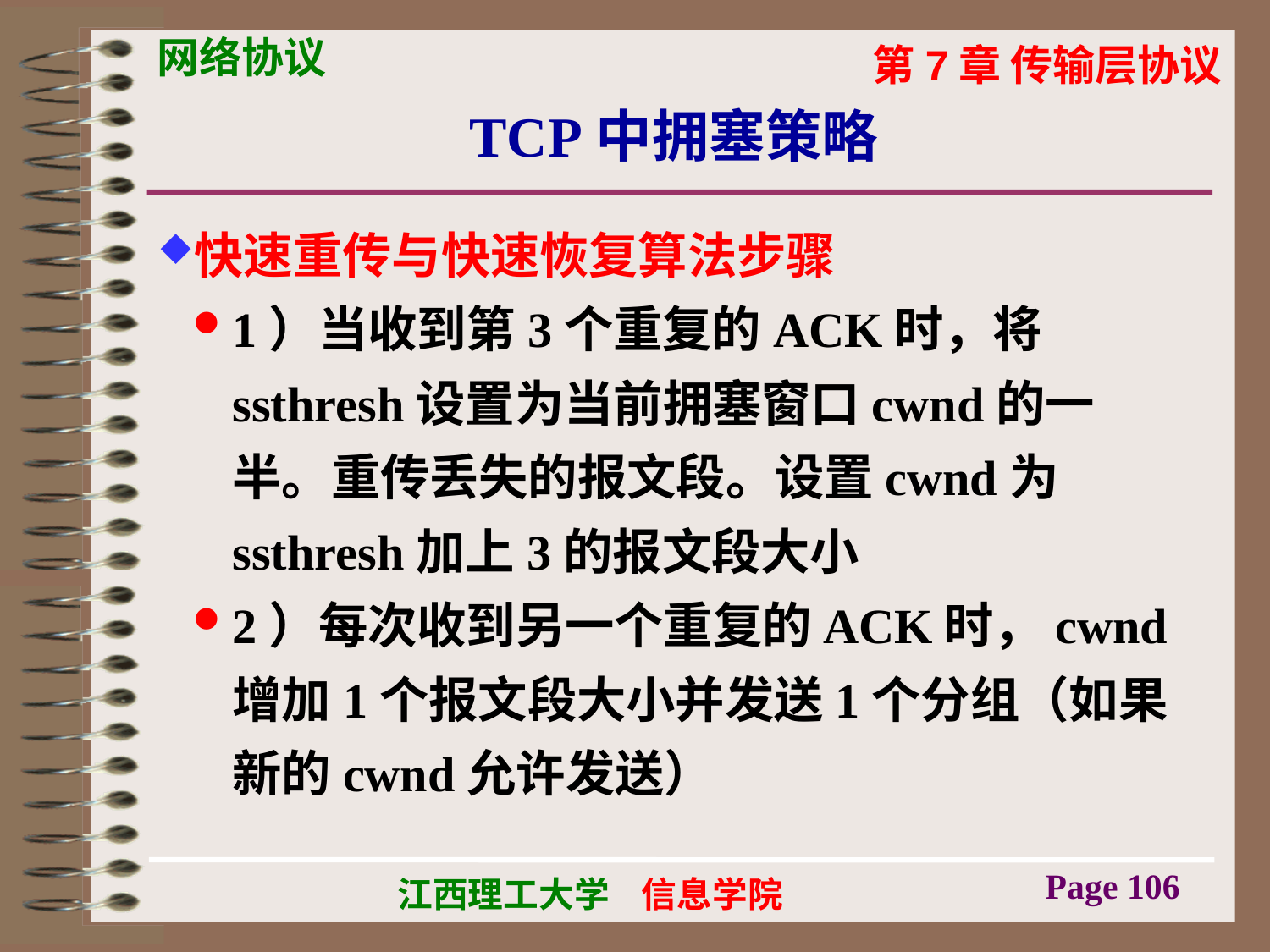

# TCP中拥塞策略
快速重传与快速恢复算法步骤
1）当收到第3个重复的ACK时，将ssthresh设置为当前拥塞窗口cwnd的一半。重传丢失的报文段。设置cwnd为ssthresh加上3的报文段大小
2）每次收到另一个重复的ACK时，cwnd增加1个报文段大小并发送1个分组（如果新的cwnd允许发送）
Page 106